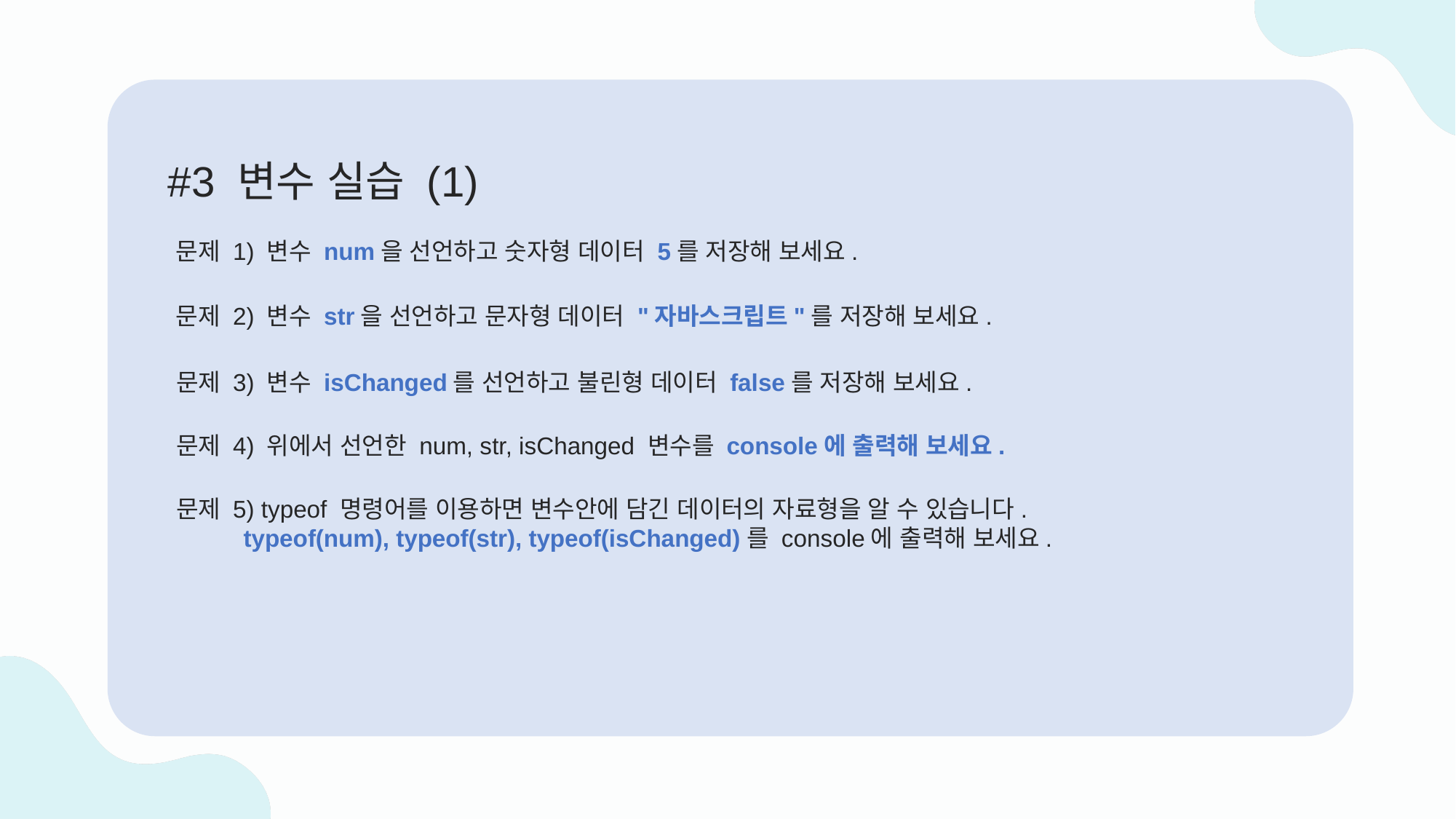

#3 변수 실습 (1)
문제 1) 변수 num을 선언하고 숫자형 데이터 5를 저장해 보세요.
문제 2) 변수 str을 선언하고 문자형 데이터 "자바스크립트"를 저장해 보세요.
문제 3) 변수 isChanged를 선언하고 불린형 데이터 false를 저장해 보세요.
문제 4) 위에서 선언한 num, str, isChanged 변수를 console에 출력해 보세요.
문제 5) typeof 명령어를 이용하면 변수안에 담긴 데이터의 자료형을 알 수 있습니다.
          typeof(num), typeof(str), typeof(isChanged)를 console에 출력해 보세요.